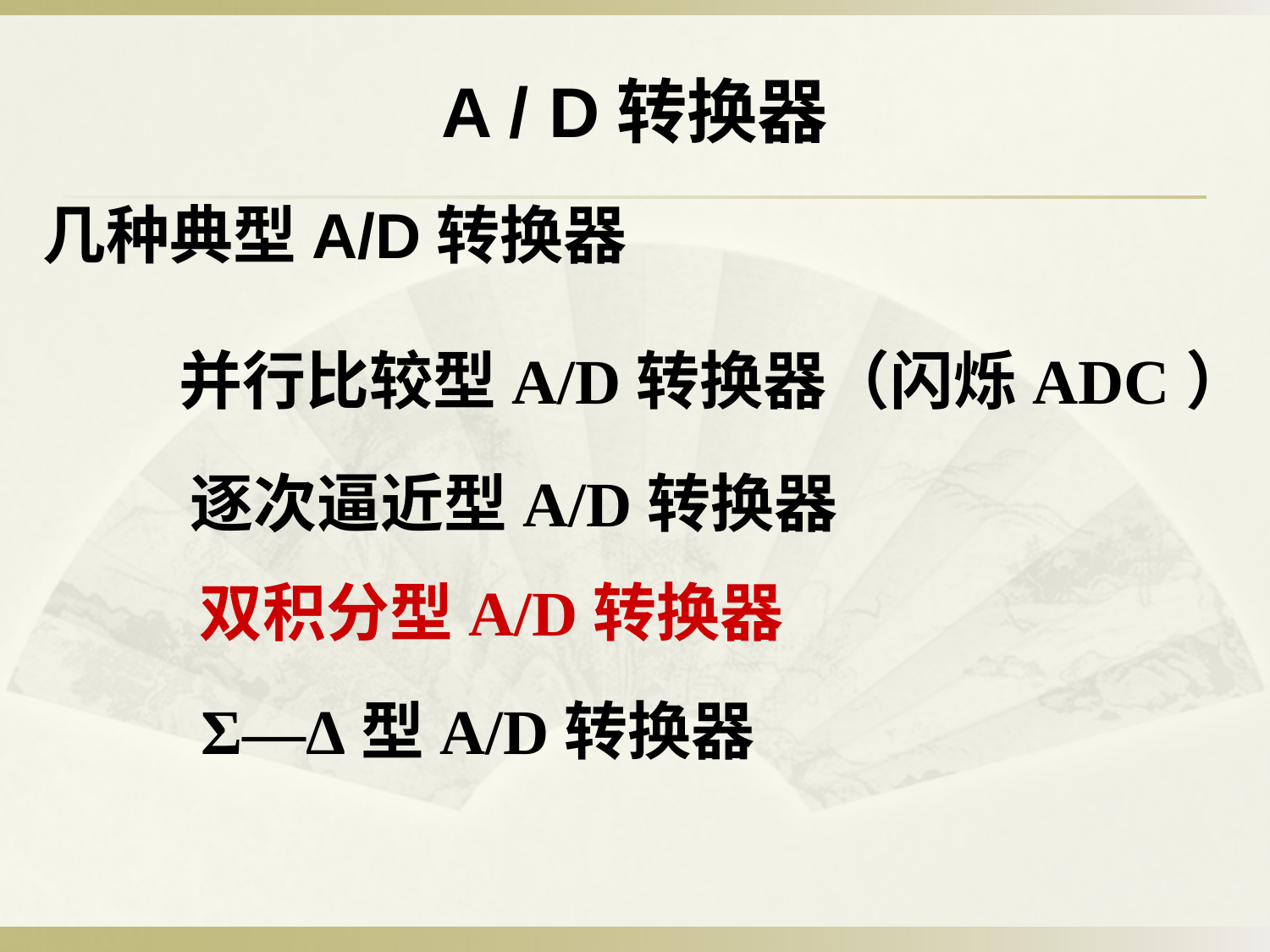

# A / D转换器
几种典型A/D转换器
并行比较型A/D转换器（闪烁ADC）
逐次逼近型A/D转换器
双积分型A/D转换器
Σ—Δ型A/D转换器